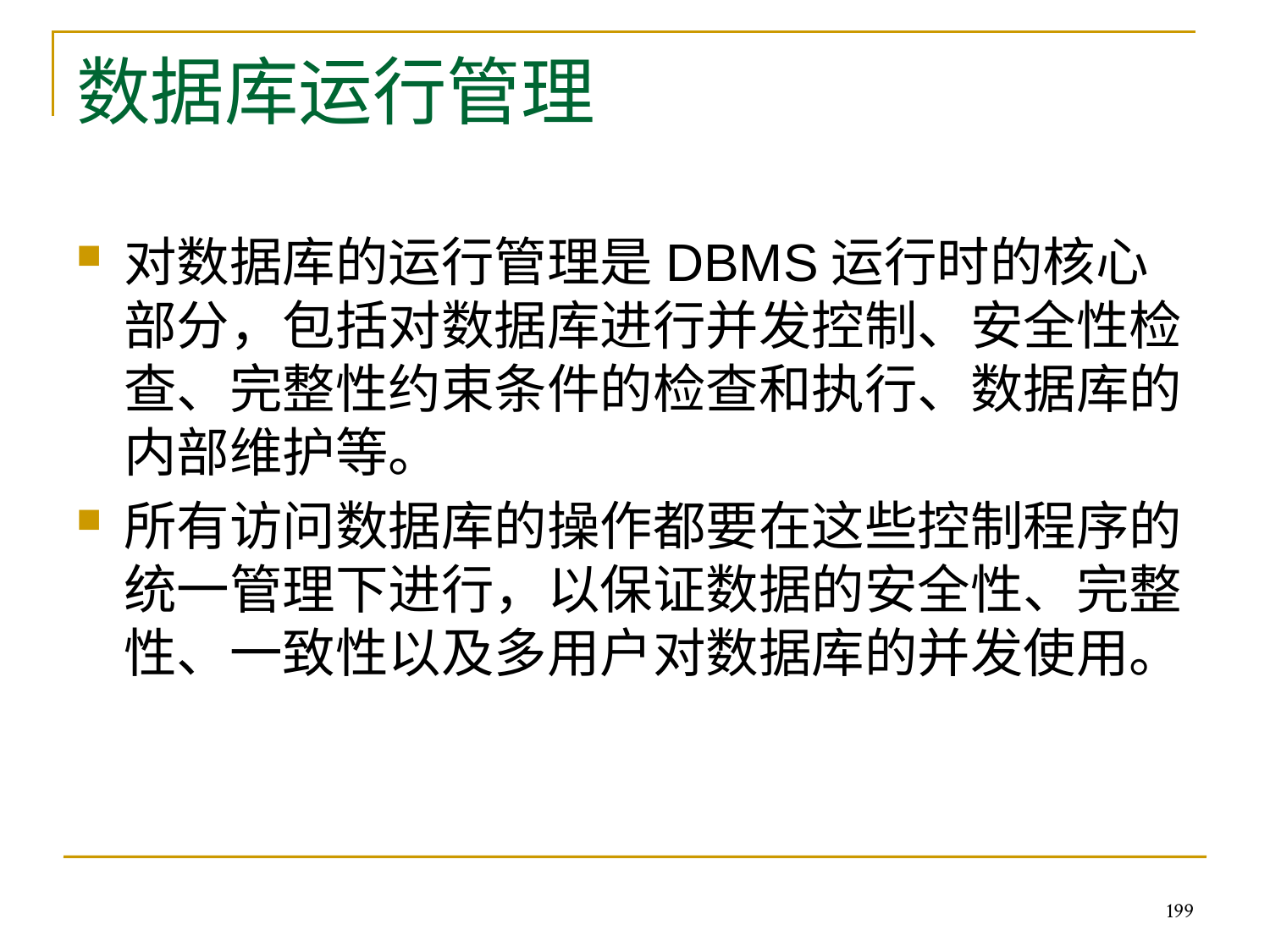

# 数据库运行管理
对数据库的运行管理是DBMS运行时的核心部分，包括对数据库进行并发控制、安全性检查、完整性约束条件的检查和执行、数据库的内部维护等。
所有访问数据库的操作都要在这些控制程序的统一管理下进行，以保证数据的安全性、完整性、一致性以及多用户对数据库的并发使用。
199